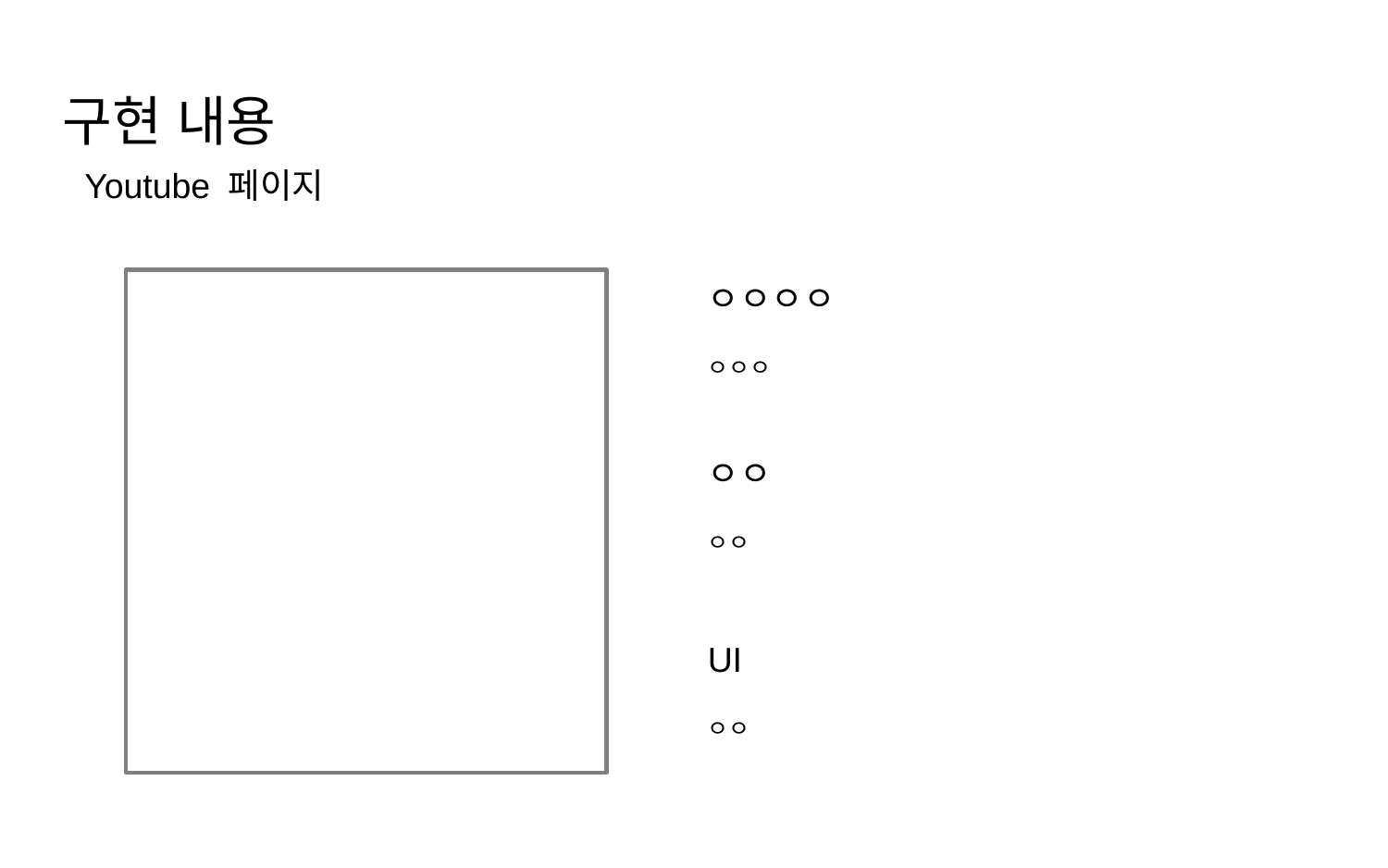

구현 내용
Youtube 페이지

ㅇㅇㅇㅇ
ㅇㅇㅇ
ㅇㅇ
ㅇㅇ
UI
ㅇㅇ